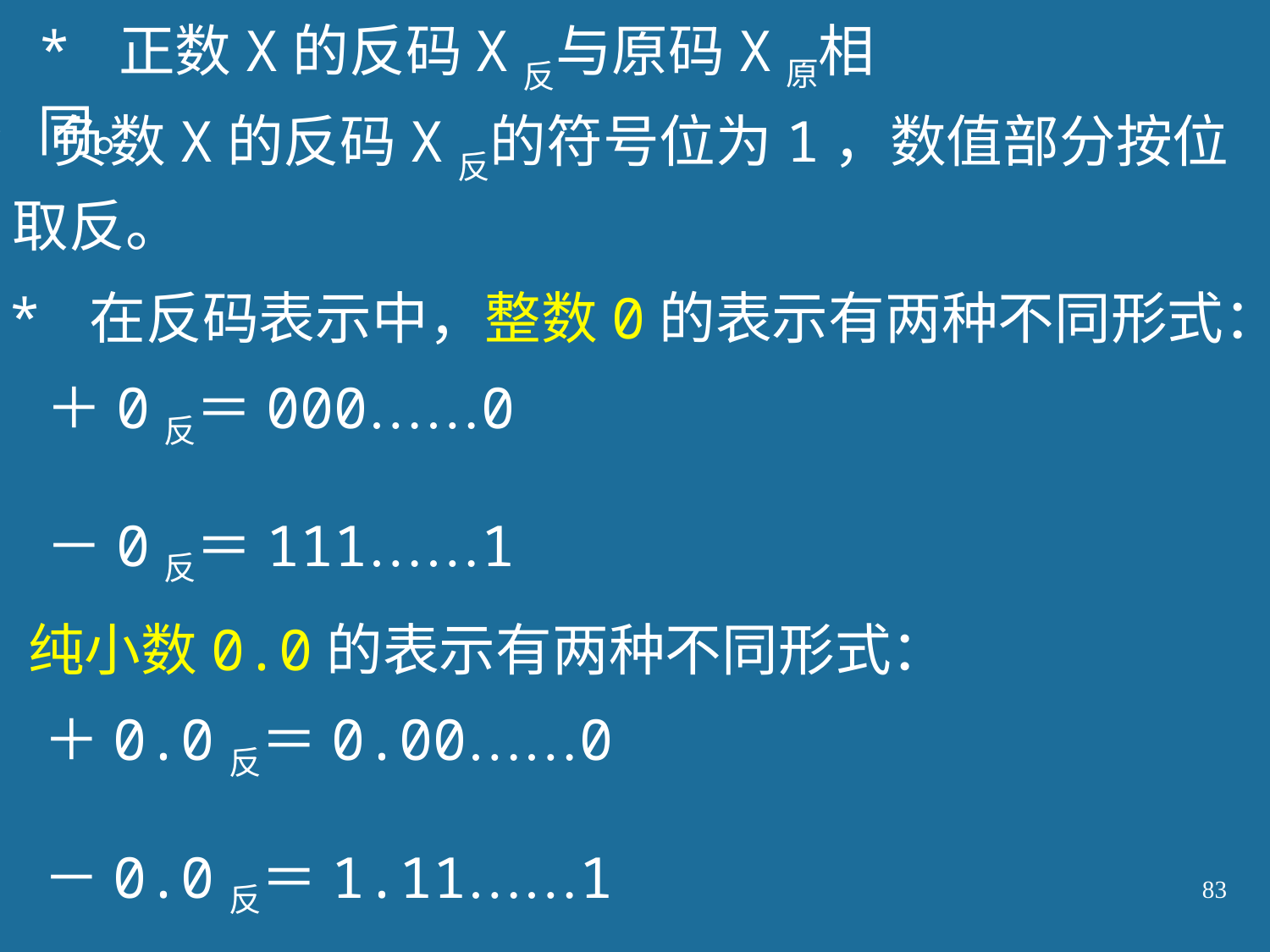

* 正数X的反码X反与原码X原相同。
 * 负数X的反码X反的符号位为1，数值部分按位
取反。
 * 在反码表示中，整数0的表示有两种不同形式：
＋0反＝000……0
－0反＝111……1
   纯小数0.0的表示有两种不同形式：
＋0.0反＝0.00……0
－0.0反＝1.11……1
83